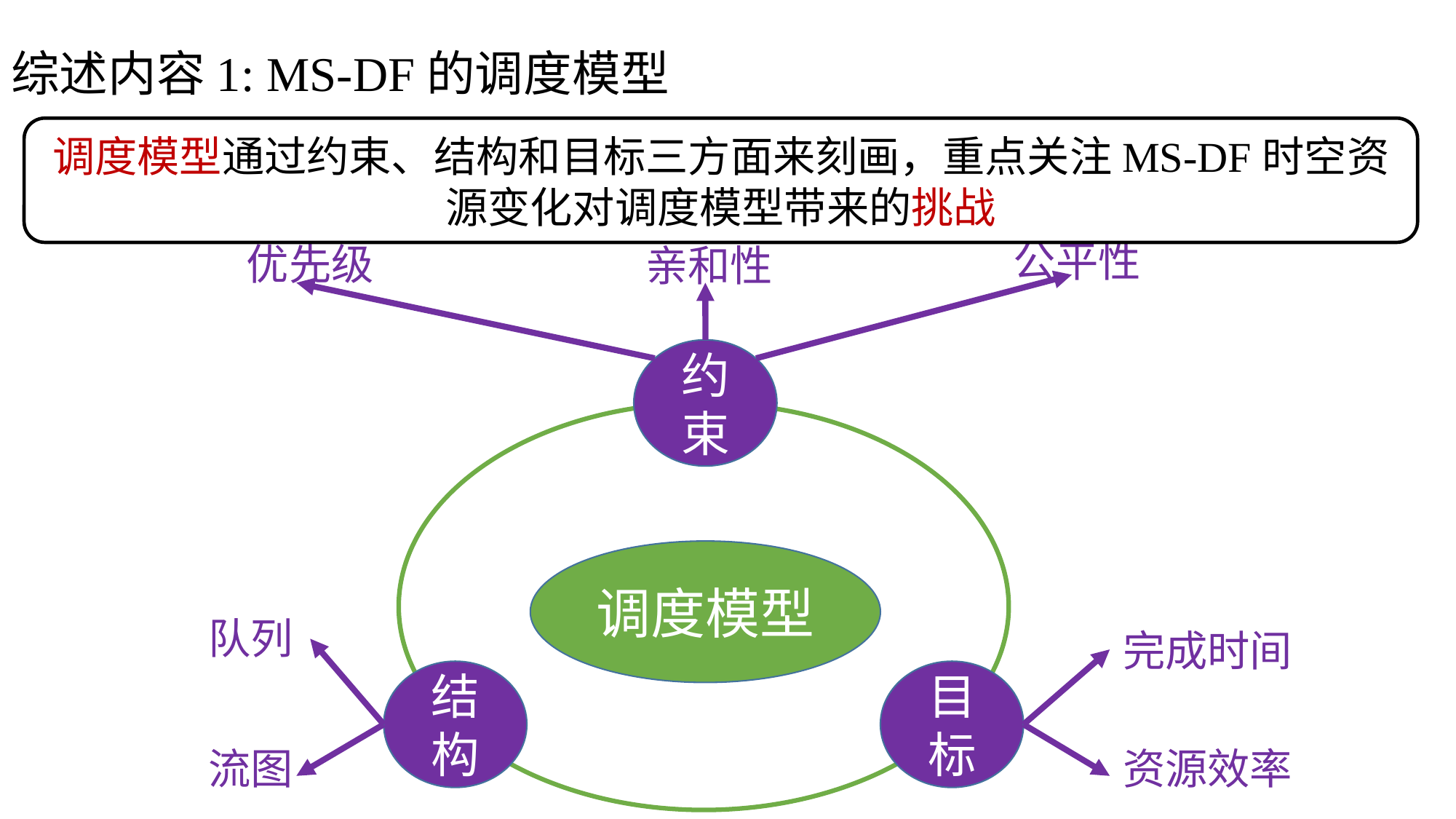

综述内容1: MS-DF的调度模型
调度模型通过约束、结构和目标三方面来刻画，重点关注MS-DF时空资源变化对调度模型带来的挑战
公平性
优先级
亲和性
约束

结构
目标
调度模型
队列
完成时间
流图
资源效率